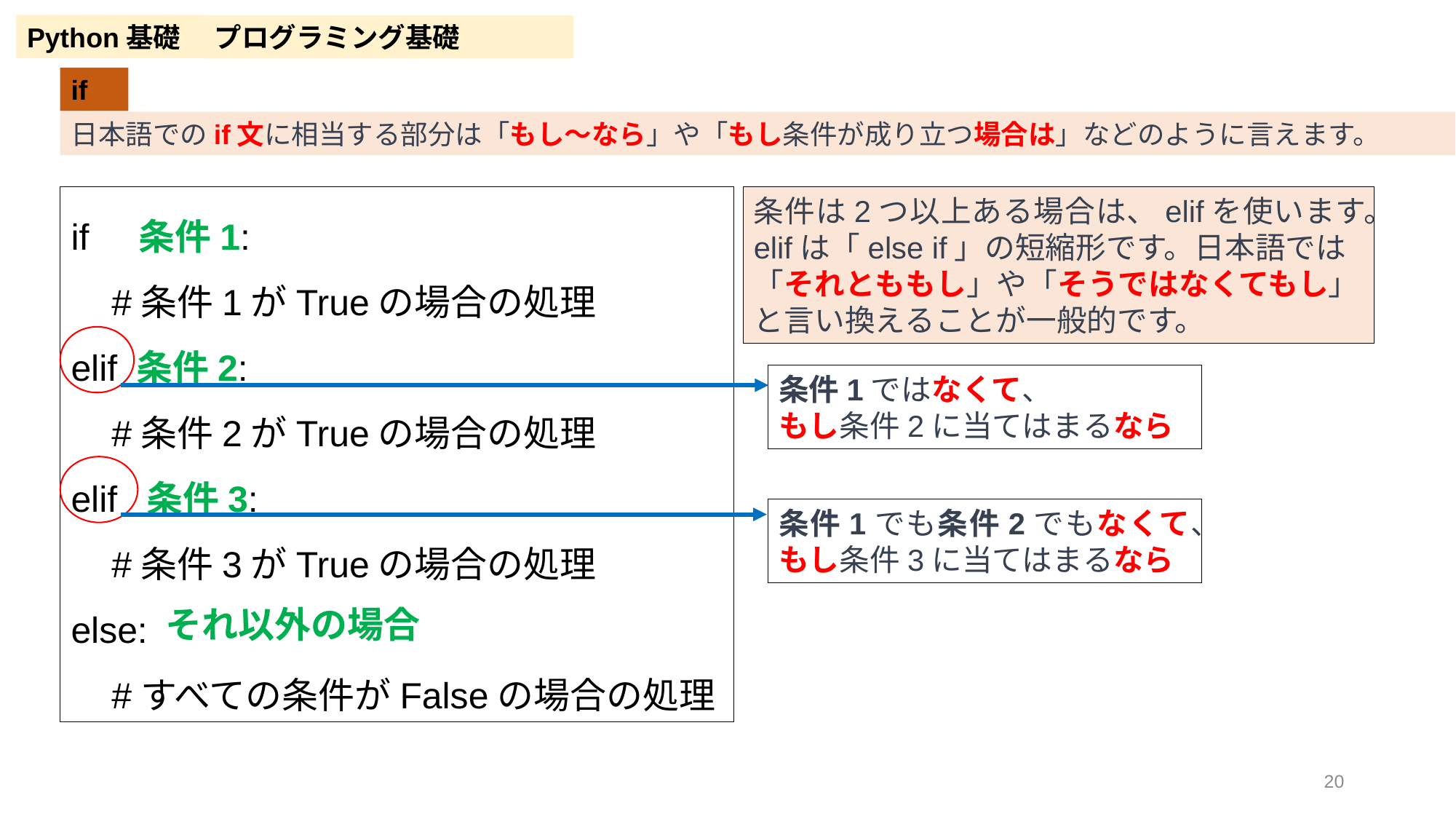

Python基礎
プログラミング基礎
if
日本語でのif文に相当する部分は「もし〜なら」や「もし条件が成り立つ場合は」などのように言えます。
if    条件1:
    #条件1がTrueの場合の処理
elif 条件2:
    #条件2がTrueの場合の処理
elif  条件3:
    #条件3がTrueの場合の処理
else:
    #すべての条件がFalseの場合の処理
条件は2つ以上ある場合は、elifを使います。
elifは「else if」の短縮形です。日本語では
「それとももし」や「そうではなくてもし」
と言い換えることが一般的です。

条件1ではなくて、
もし条件2に当てはまるなら

条件1でも条件2でもなくて、
もし条件3に当てはまるなら
 それ以外の場合
20